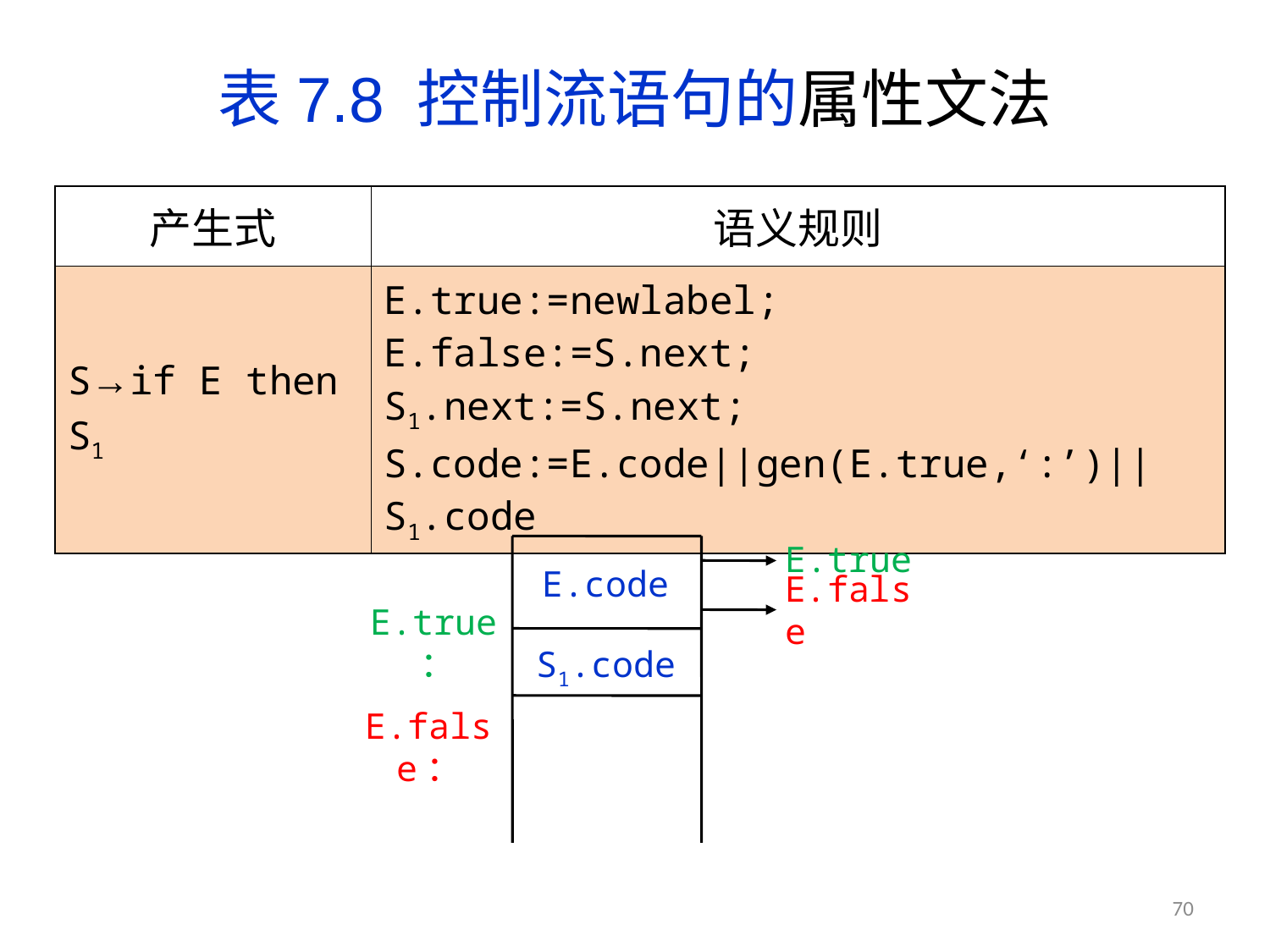

# 表7.8 控制流语句的属性文法
| 产生式 | 语义规则 |
| --- | --- |
| S→if E then S1 | E.true:=newlabel; E.false:=S.next; S1.next:=S.next; S.code:=E.code||gen(E.true,‘:’)||S1.code |

E.code

S1.code

E.true
E.false
E.true：
E.false：
70